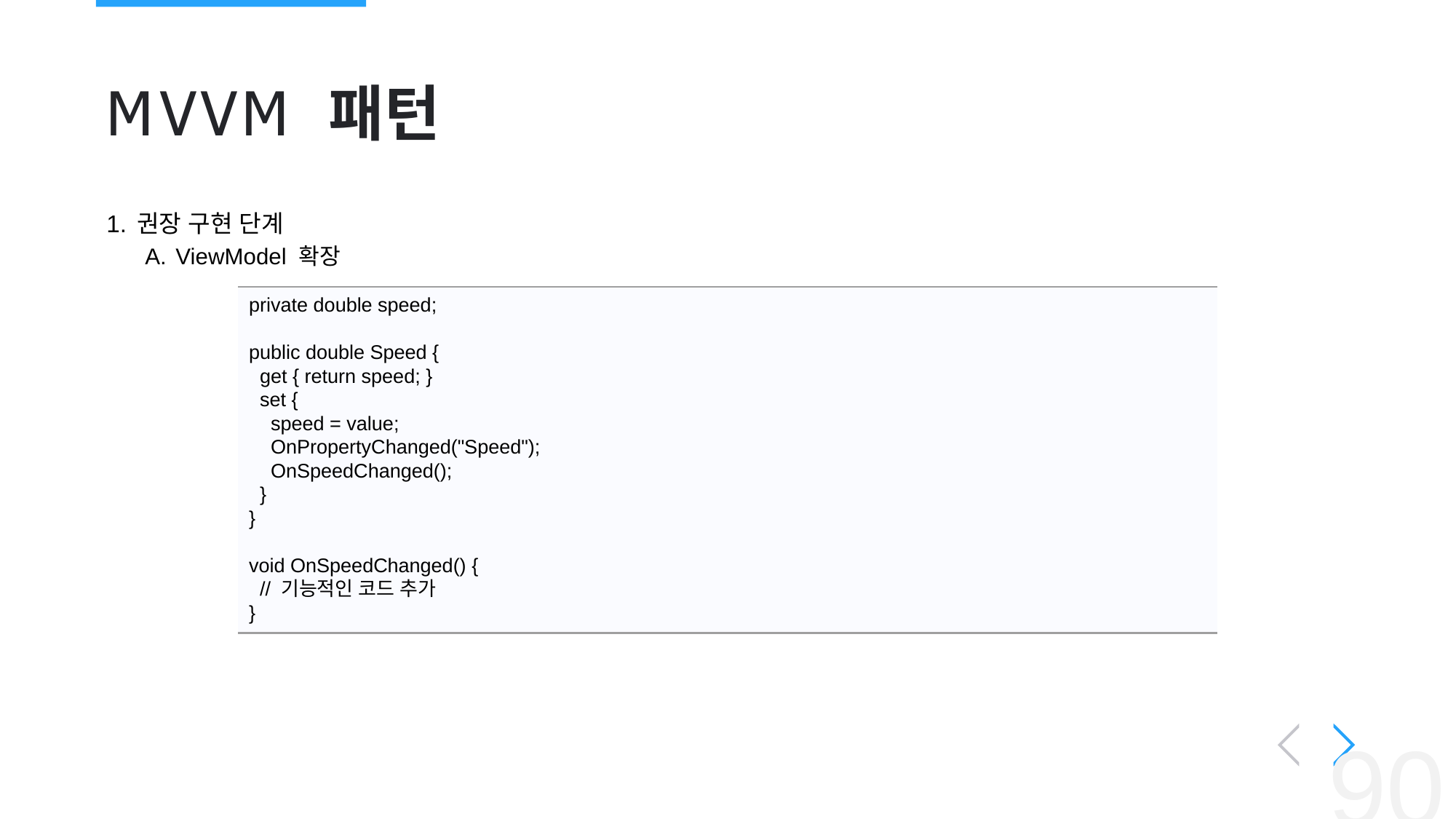

# MVVM 패턴
권장 구현 단계
ViewModel 확장

private double speed;

public double Speed {
  get { return speed; }
  set {
    speed = value;
    OnPropertyChanged("Speed");
    OnSpeedChanged();
  }
}

void OnSpeedChanged() {
  // 기능적인 코드 추가
}
90